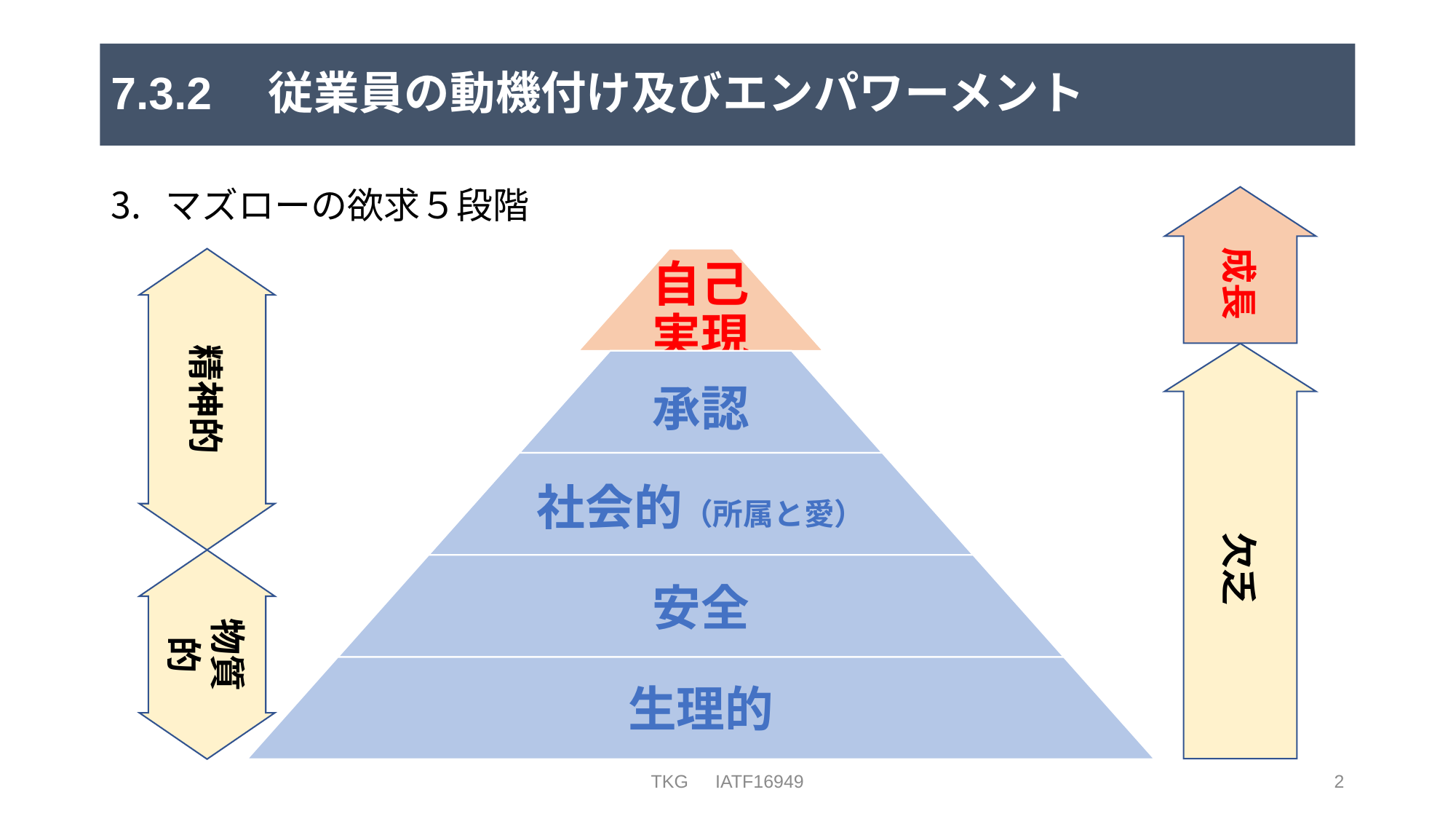

# 7.3.2　従業員の動機付け及びエンパワーメント
マズローの欲求５段階
成長
精神的
自己実現
承認
社会的（所属と愛）
安全
生理的
欠乏
物質的
TKG　IATF16949
2